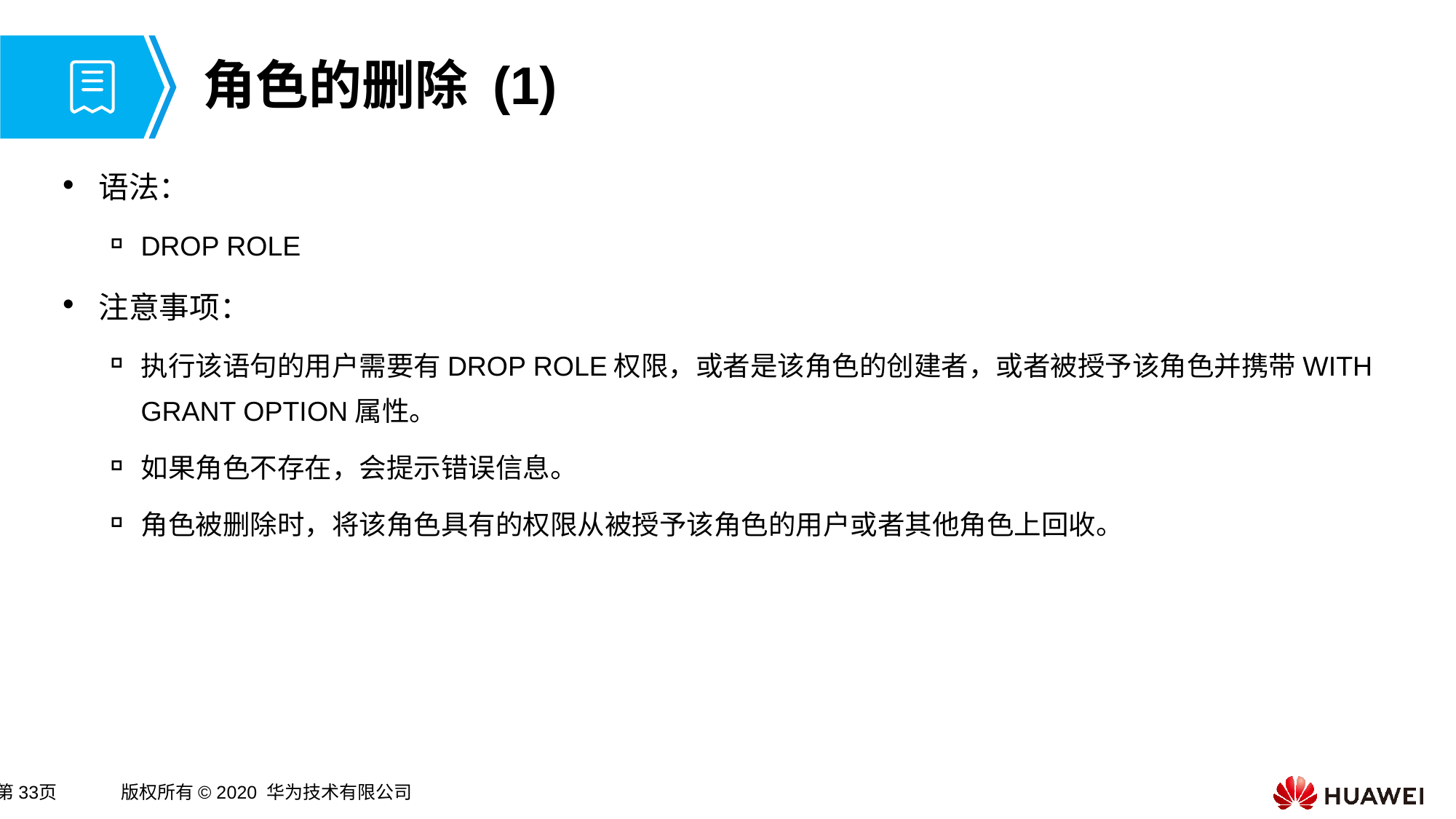

# 角色的删除 (1)
语法：
DROP ROLE
注意事项：
执行该语句的用户需要有DROP ROLE权限，或者是该角色的创建者，或者被授予该角色并携带WITH GRANT OPTION属性。
如果角色不存在，会提示错误信息。
角色被删除时，将该角色具有的权限从被授予该角色的用户或者其他角色上回收。